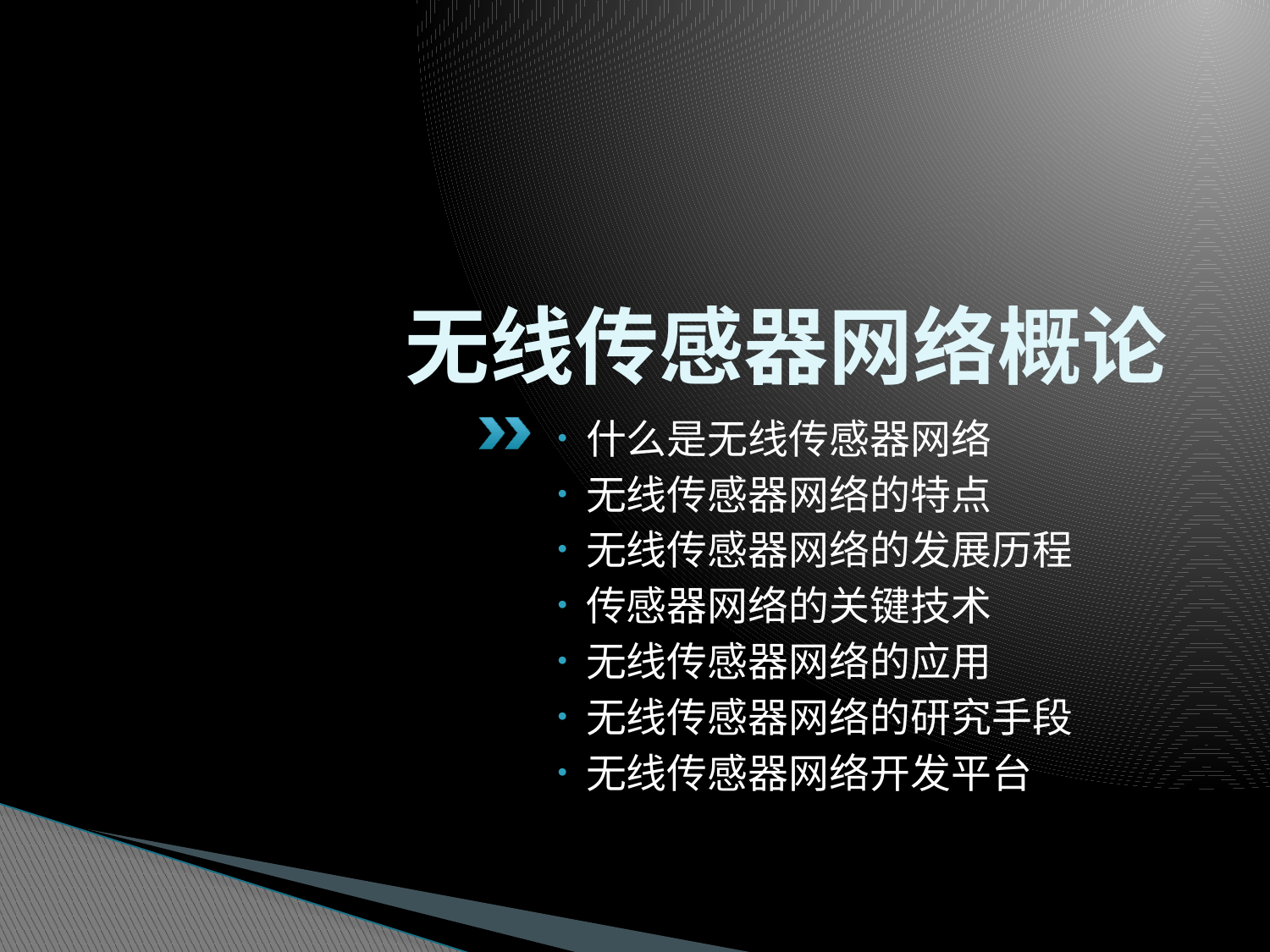

# 无线传感器网络概论
 什么是无线传感器网络
 无线传感器网络的特点
 无线传感器网络的发展历程
 传感器网络的关键技术
 无线传感器网络的应用
 无线传感器网络的研究手段
 无线传感器网络开发平台